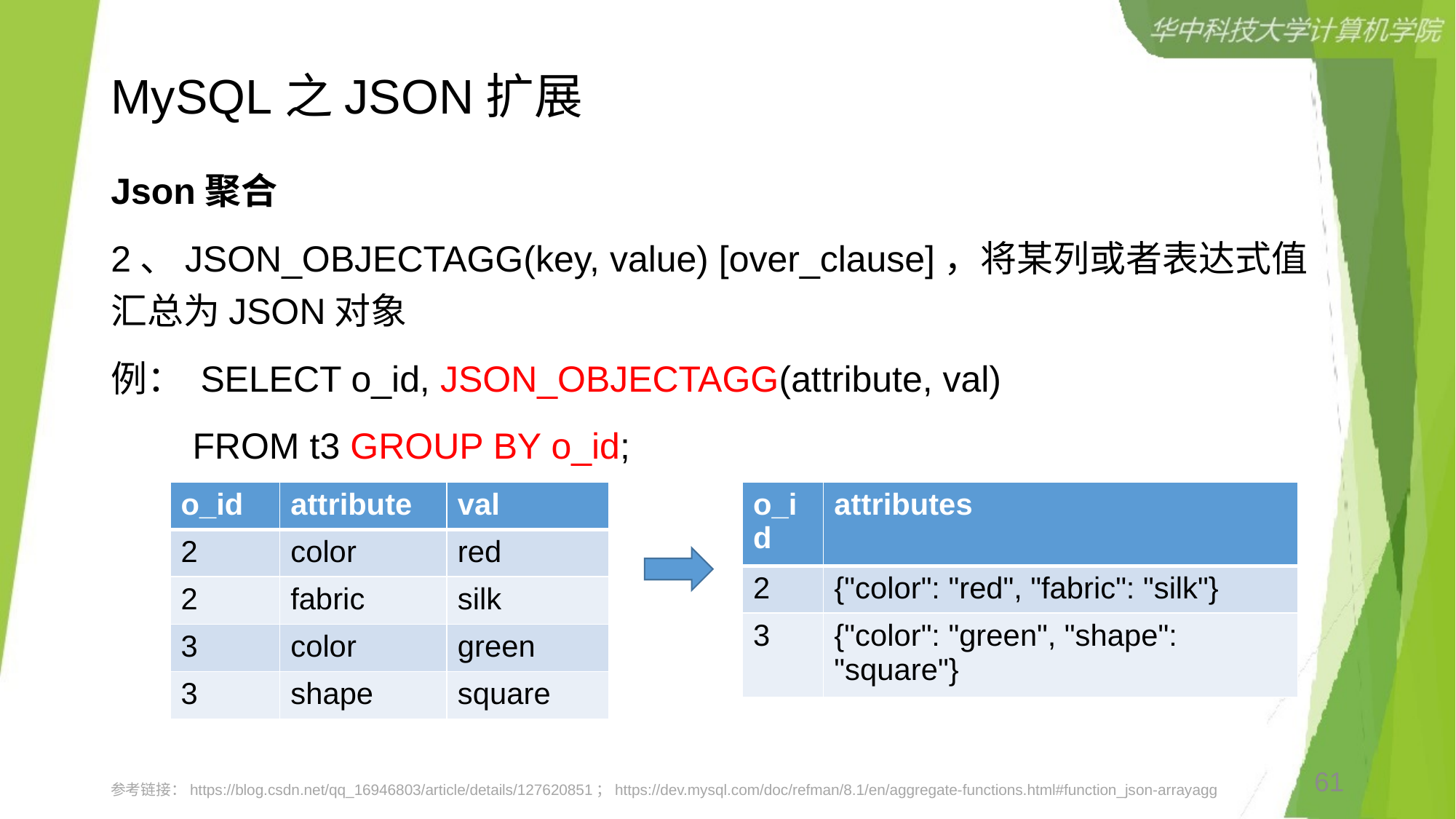

# MySQL之JSON扩展
Json聚合
2、JSON_OBJECTAGG(key, value) [over_clause]，将某列或者表达式值汇总为JSON对象
例： SELECT o_id, JSON_OBJECTAGG(attribute, val)
        FROM t3 GROUP BY o_id;
| o\_id | attribute | val |
| --- | --- | --- |
| 2 | color | red |
| 2 | fabric | silk |
| 3 | color | green |
| 3 | shape | square |
| o\_id | attributes |
| --- | --- |
| 2 | {"color": "red", "fabric": "silk"} |
| 3 | {"color": "green", "shape": "square"} |

61
参考链接：https://blog.csdn.net/qq_16946803/article/details/127620851；https://dev.mysql.com/doc/refman/8.1/en/aggregate-functions.html#function_json-arrayagg